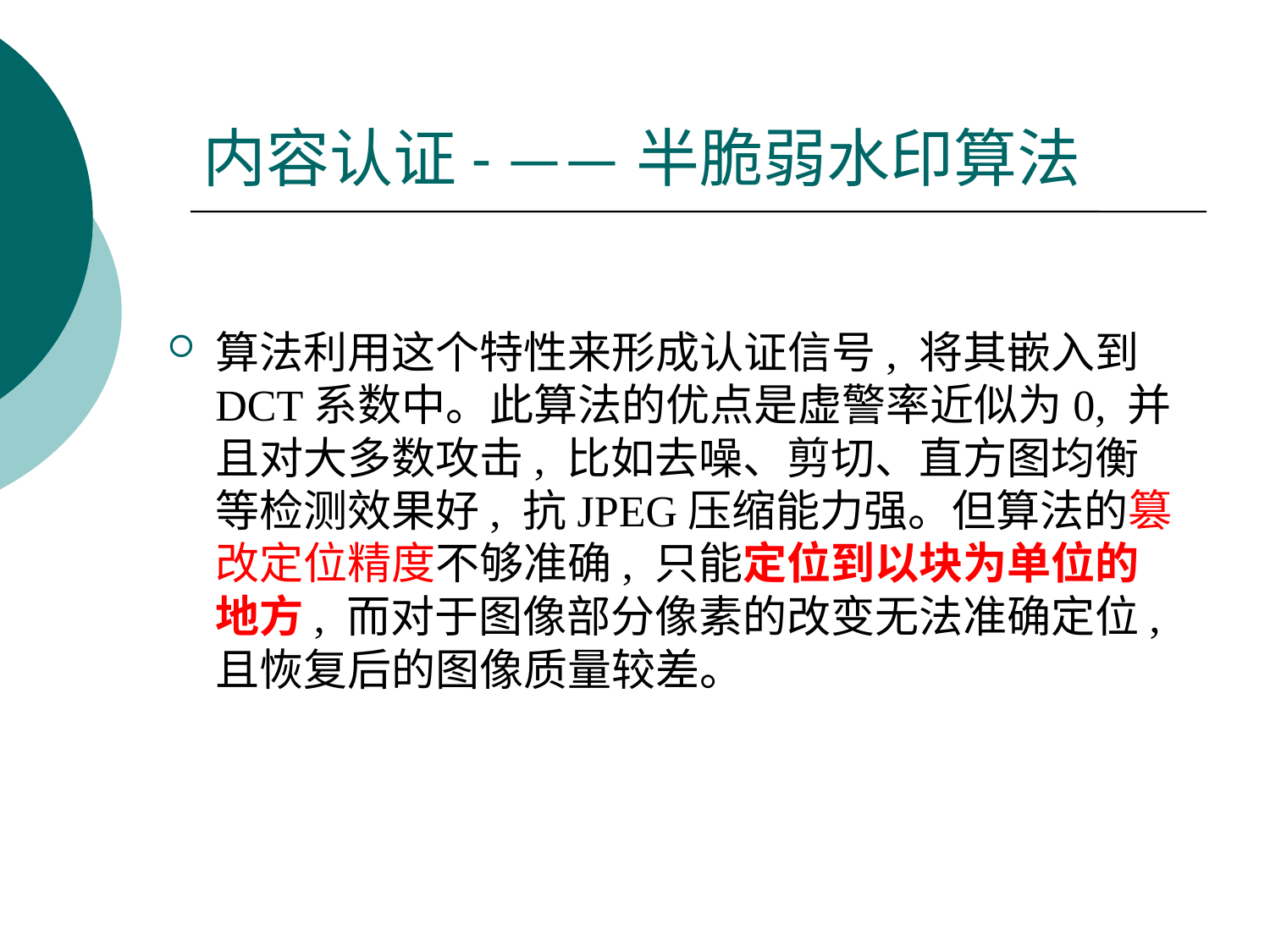

# 内容认证- ——半脆弱水印算法

算法利用这个特性来形成认证信号, 将其嵌入到DCT系数中。此算法的优点是虚警率近似为0, 并且对大多数攻击, 比如去噪、剪切、直方图均衡等检测效果好, 抗JPEG压缩能力强。但算法的篡改定位精度不够准确, 只能定位到以块为单位的地方, 而对于图像部分像素的改变无法准确定位, 且恢复后的图像质量较差。